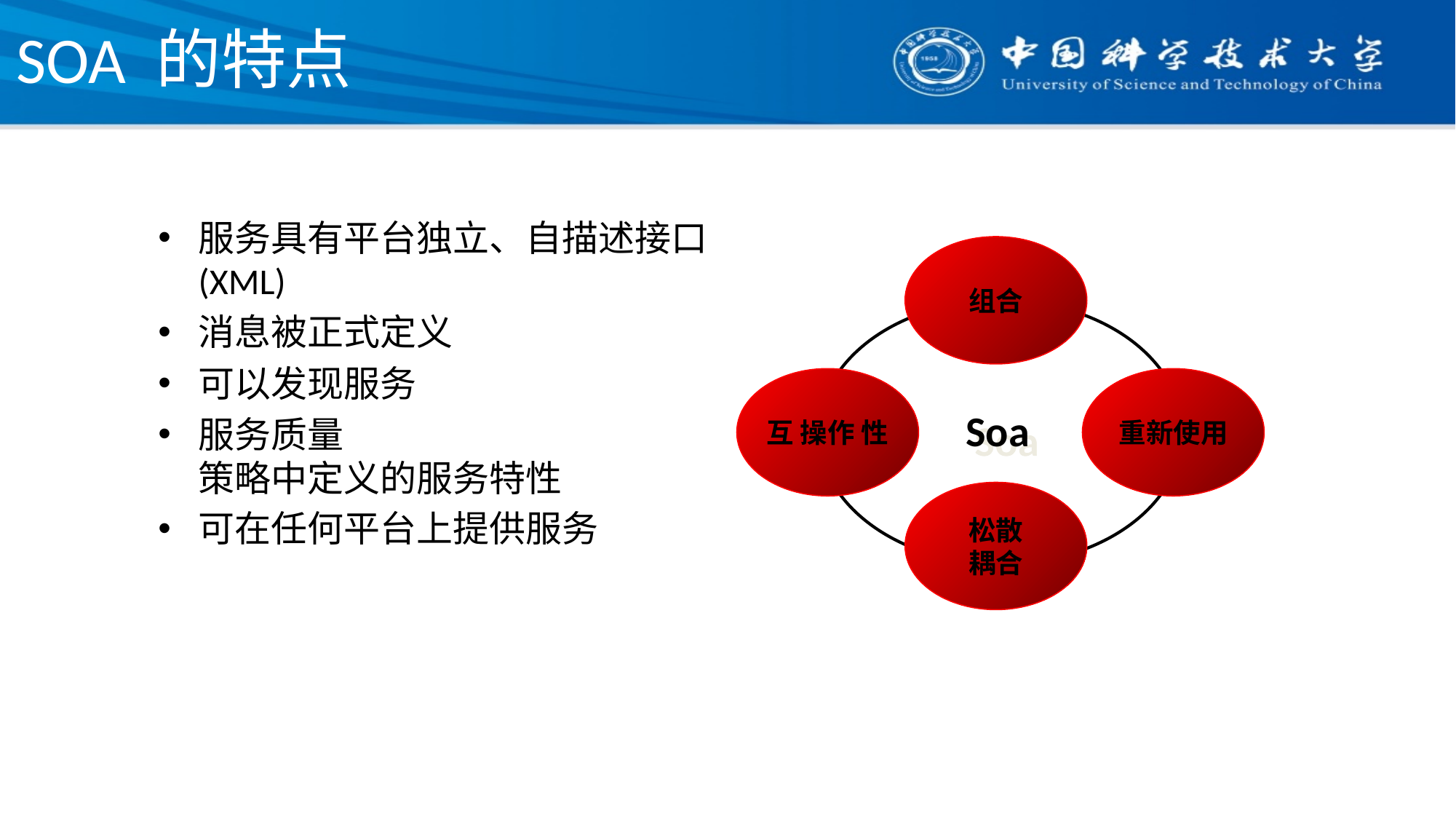

# SOA 的特点
服务具有平台独立、自描述接口 (XML)
消息被正式定义
可以发现服务
服务质量
策略中定义的服务特性
可在任何平台上提供服务
组合

互 操作 性
重新使用
Soa
松散
耦合